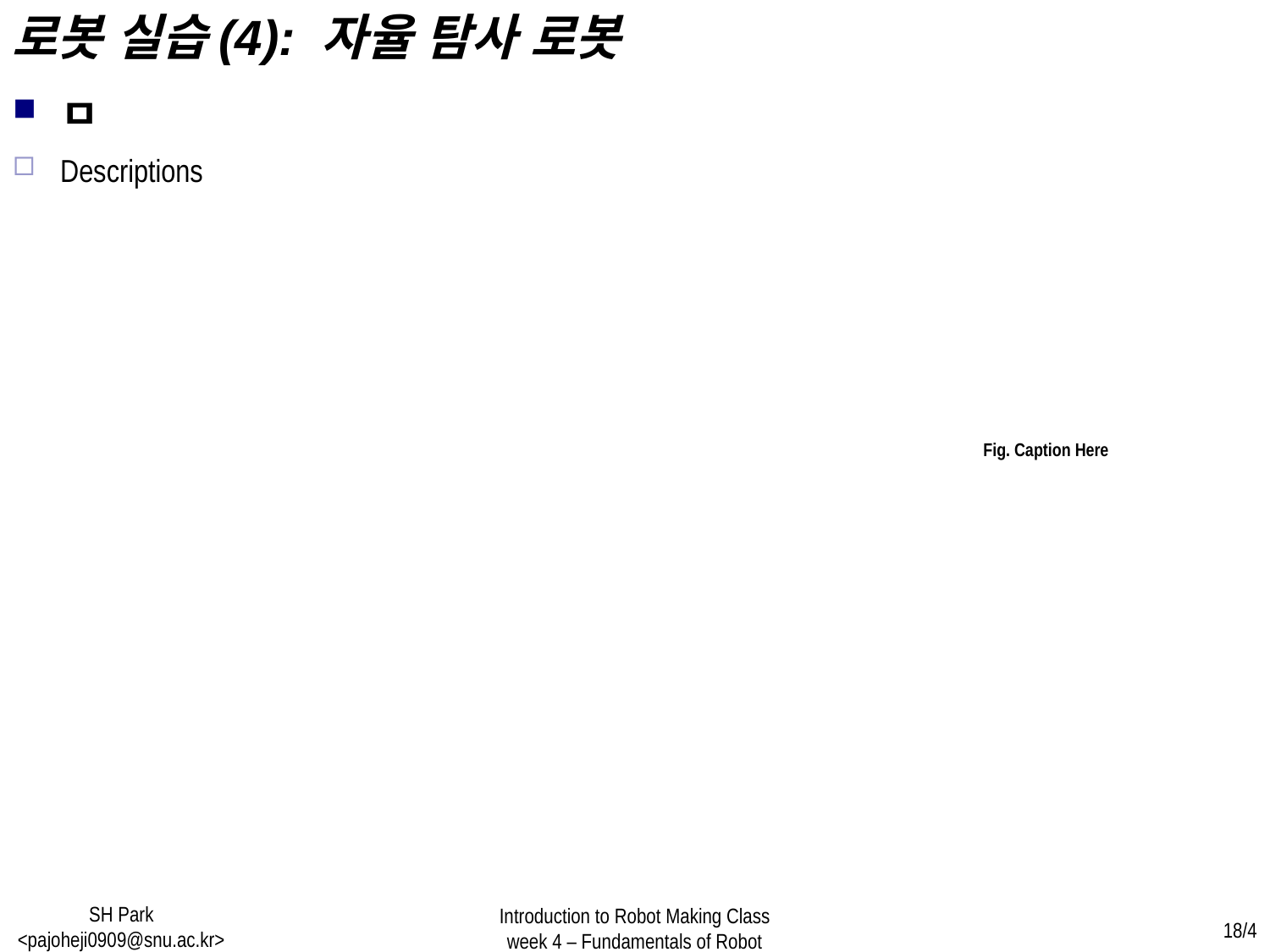

로봇 실습(4): 자율 탐사 로봇
ㅁ
Descriptions
Fig. Caption Here
SH Park <pajoheji0909@snu.ac.kr>
Introduction to Robot Making Class
week 4 – Fundamentals of Robot
18/4